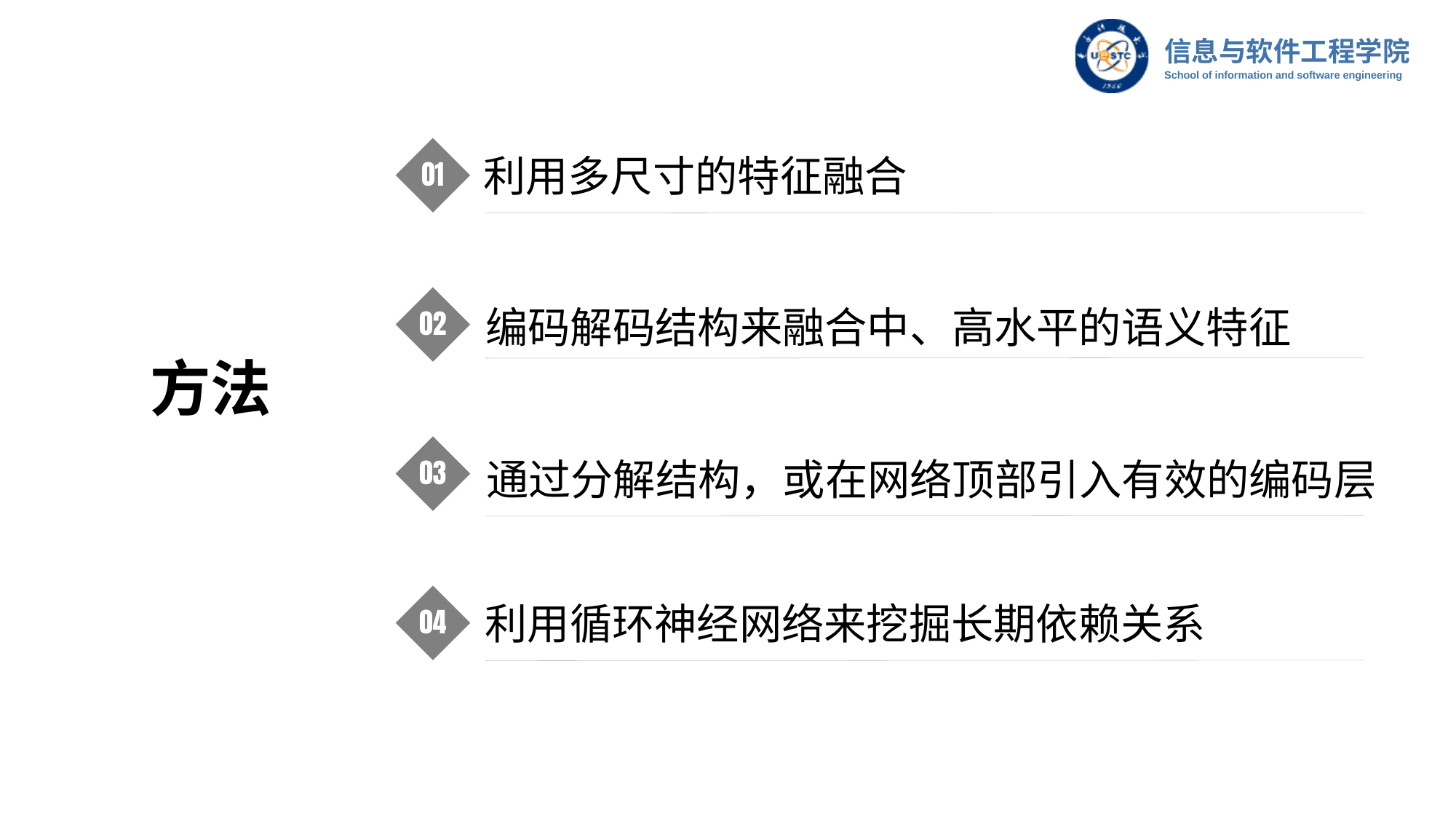

01
利用多尺寸的特征融合
02
编码解码结构来融合中、高水平的语义特征
方法
03
通过分解结构，或在网络顶部引入有效的编码层
04
利用循环神经网络来挖掘长期依赖关系